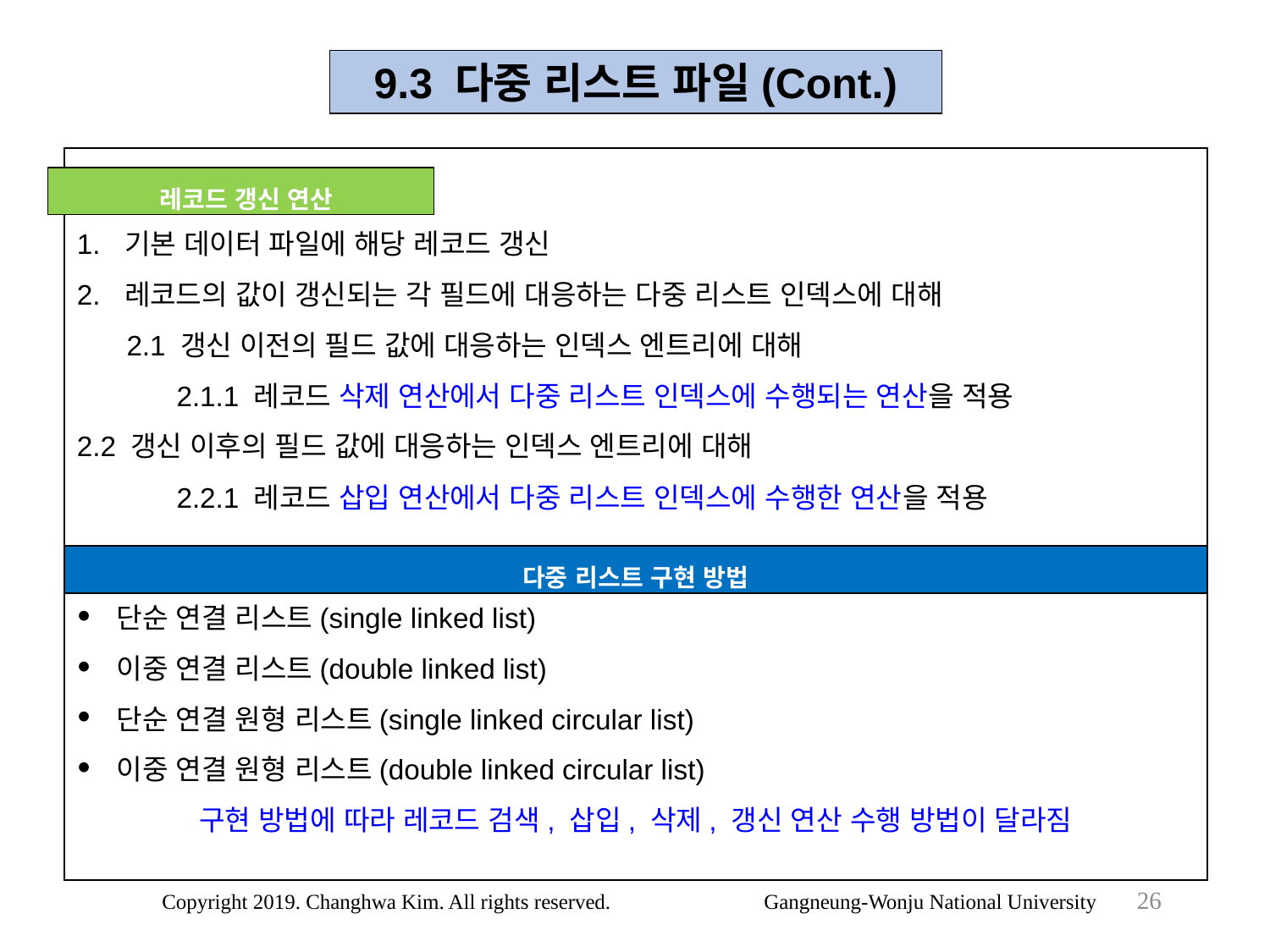

9.3 다중 리스트 파일(Cont.)

기본 데이터 파일에 해당 레코드 갱신
레코드의 값이 갱신되는 각 필드에 대응하는 다중 리스트 인덱스에 대해
2.1 갱신 이전의 필드 값에 대응하는 인덱스 엔트리에 대해
2.1.1 레코드 삭제 연산에서 다중 리스트 인덱스에 수행되는 연산을 적용
2.2 갱신 이후의 필드 값에 대응하는 인덱스 엔트리에 대해
2.2.1 레코드 삽입 연산에서 다중 리스트 인덱스에 수행한 연산을 적용

단순 연결 리스트(single linked list)
이중 연결 리스트(double linked list)
단순 연결 원형 리스트(single linked circular list)
이중 연결 원형 리스트(double linked circular list)
구현 방법에 따라 레코드 검색, 삽입, 삭제, 갱신 연산 수행 방법이 달라짐
 레코드 갱신 연산
다중 리스트 구현 방법
26
Copyright 2019. Changhwa Kim. All rights reserved.                             Gangneung-Wonju National University